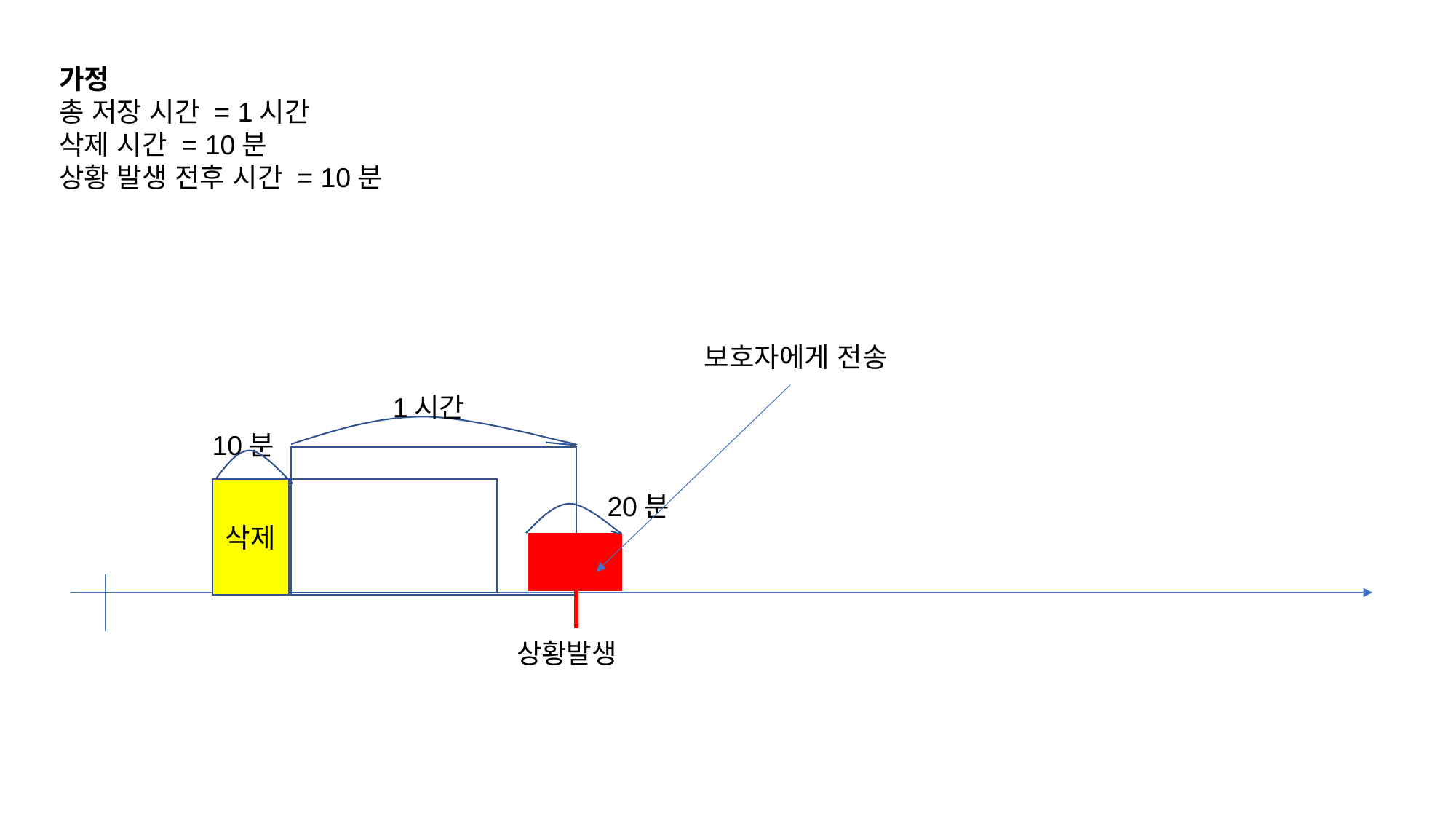

가정
총 저장 시간 = 1시간
삭제 시간 = 10분
상황 발생 전후 시간 = 10분
보호자에게 전송
1시간

10분

삭제
20분

상황발생